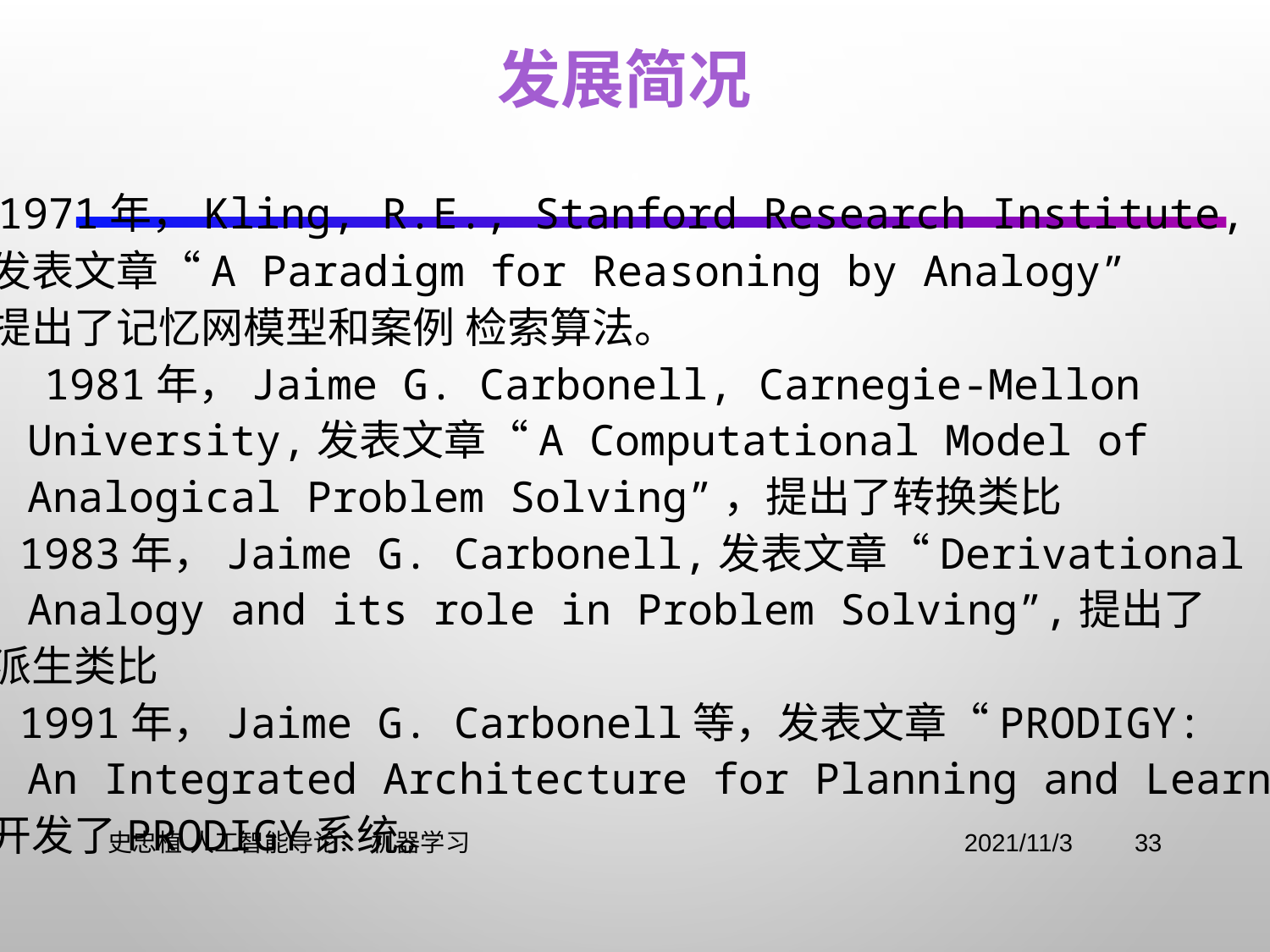

# 发展简况
 • 1971年，Kling, R.E., Stanford Research Institute,
   发表文章“A Paradigm for Reasoning by Analogy”
   提出了记忆网模型和案例 检索算法。
 •  1981年，Jaime G. Carbonell, Carnegie-Mellon
   University,发表文章“A Computational Model of
   Analogical Problem Solving”，提出了转换类比
 • 1983年，Jaime G. Carbonell,发表文章“Derivational
   Analogy and its role in Problem Solving”,提出了
   派生类比
 • 1991年，Jaime G. Carbonell等，发表文章“PRODIGY:
   An Integrated Architecture for Planning and Learning”，
   开发了PRODIGY系统。
史忠植 人工智能导论： 机器学习
2021/11/3
33